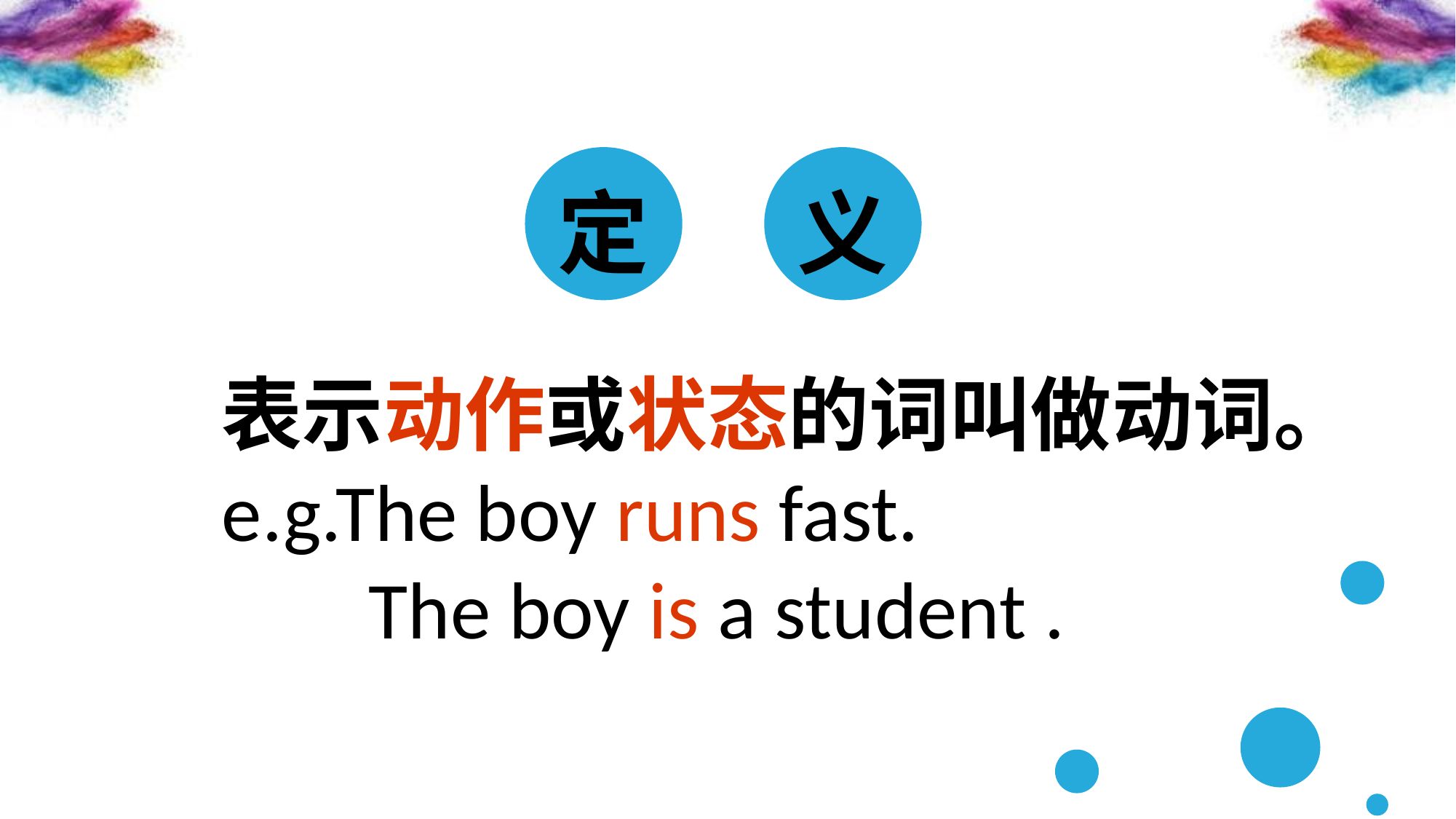

定

义
表示动作或状态的词叫做动词。
e.g.The boy runs fast.
        The boy is a student .